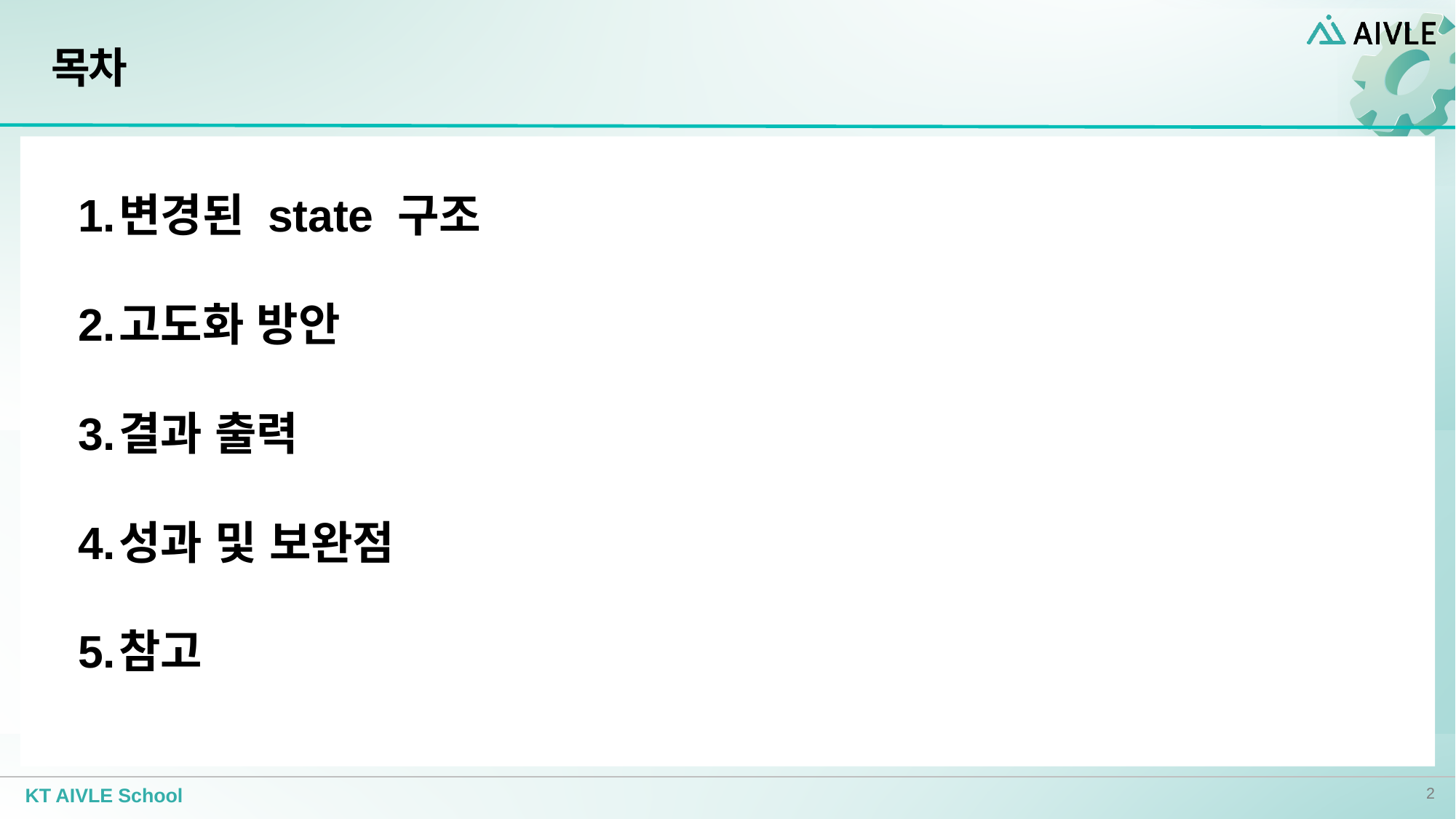

# 목차
변경된 state 구조

고도화 방안​

결과 출력

성과 및 보완점

참고